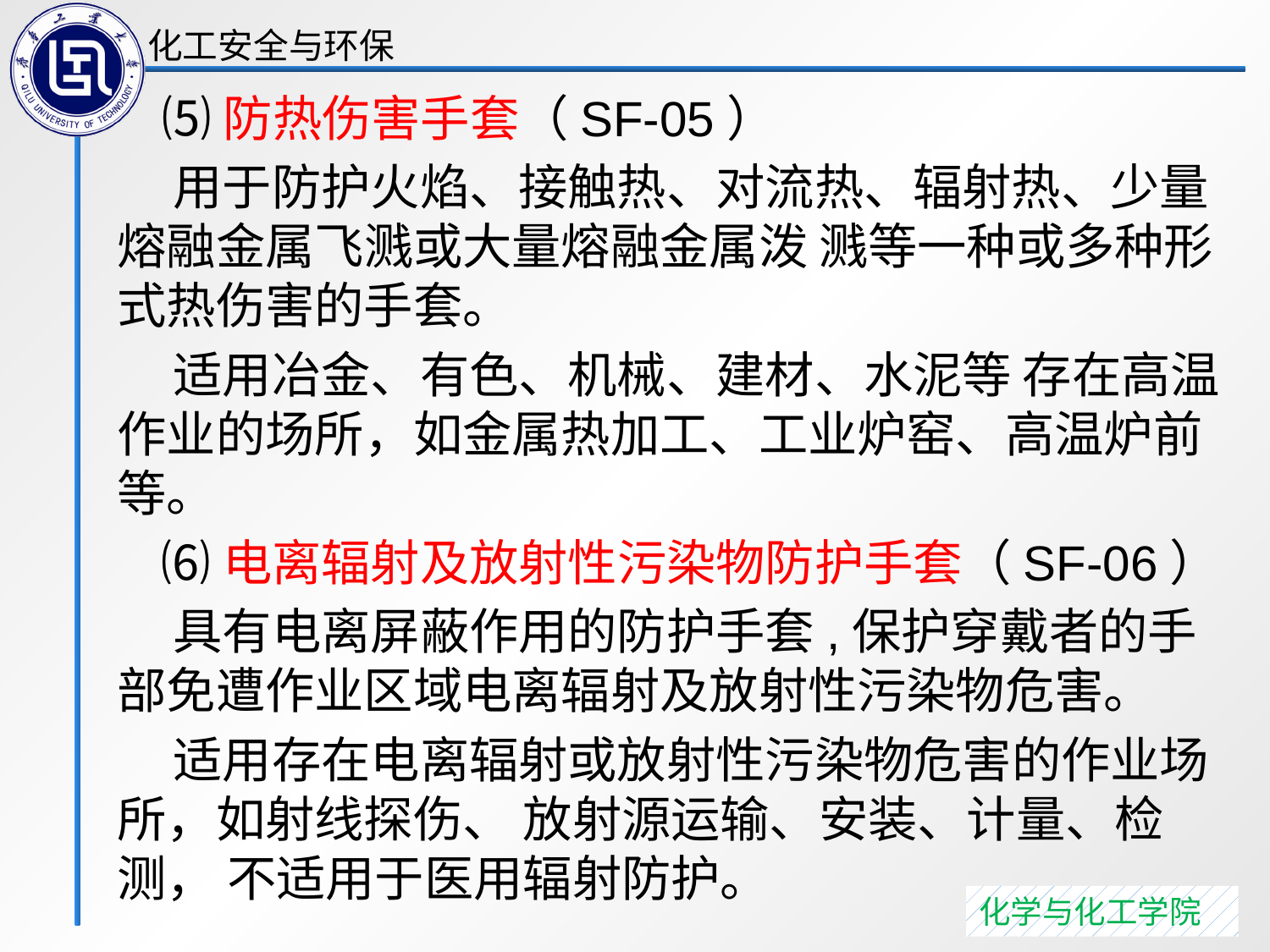

⑸防热伤害手套（SF-05）
    用于防护火焰、接触热、对流热、辐射热、少量熔融金属飞溅或大量熔融金属泼 溅等一种或多种形式热伤害的手套。
    适用冶金、有色、机械、建材、水泥等 存在高温作业的场所，如金属热加工、工业炉窑、高温炉前等。
    ⑹电离辐射及放射性污染物防护手套（SF-06）
    具有电离屏蔽作用的防护手套,保护穿戴者的手部免遭作业区域电离辐射及放射性污染物危害。
    适用存在电离辐射或放射性污染物危害的作业场所，如射线探伤、 放射源运输、安装、计量、检测， 不适用于医用辐射防护。